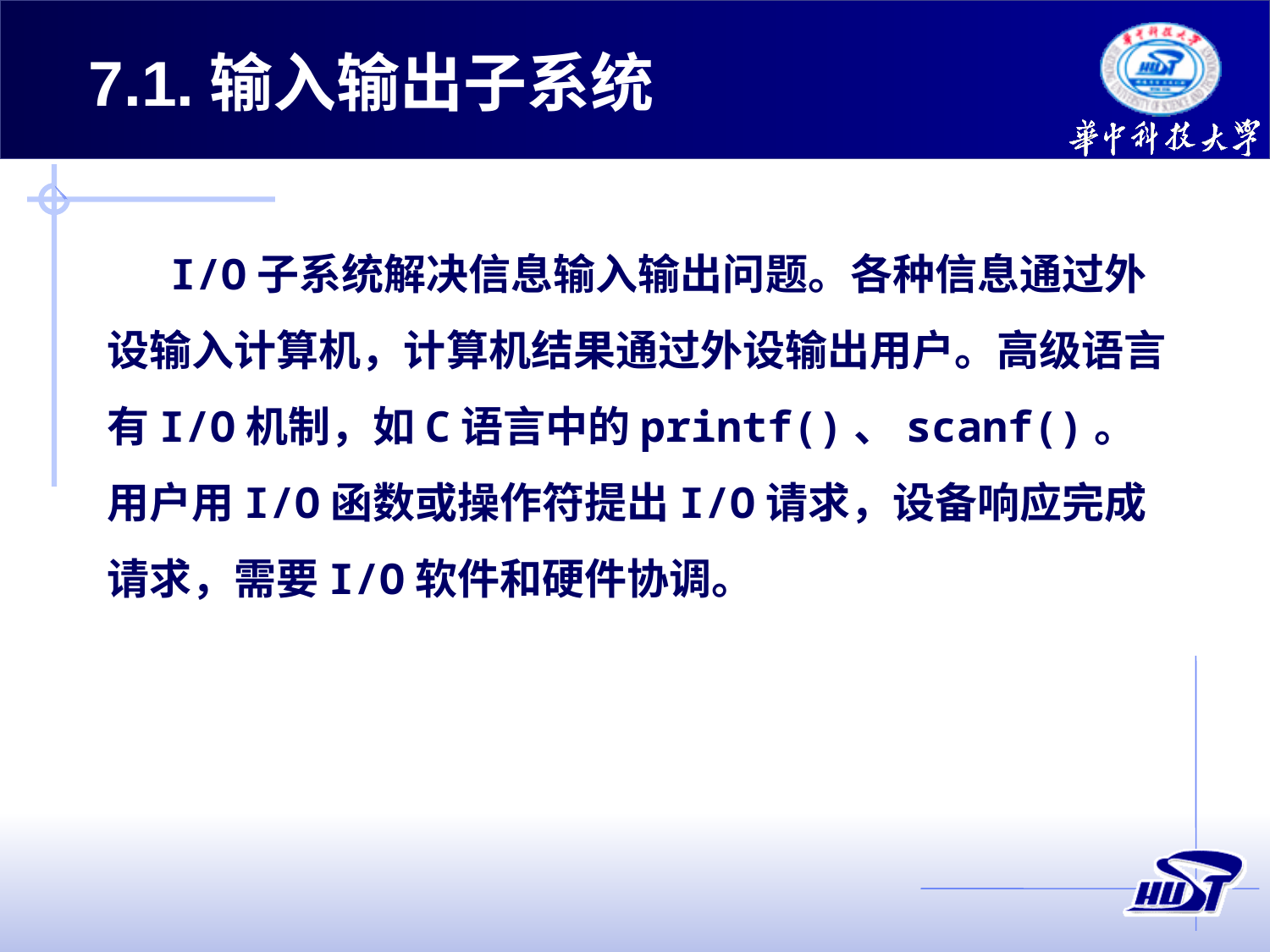

7.1.输入输出子系统
I/O子系统解决信息输入输出问题。各种信息通过外设输入计算机，计算机结果通过外设输出用户。高级语言有I/O机制，如C语言中的printf()、scanf()。用户用I/O函数或操作符提出I/O请求，设备响应完成请求，需要I/O软件和硬件协调。